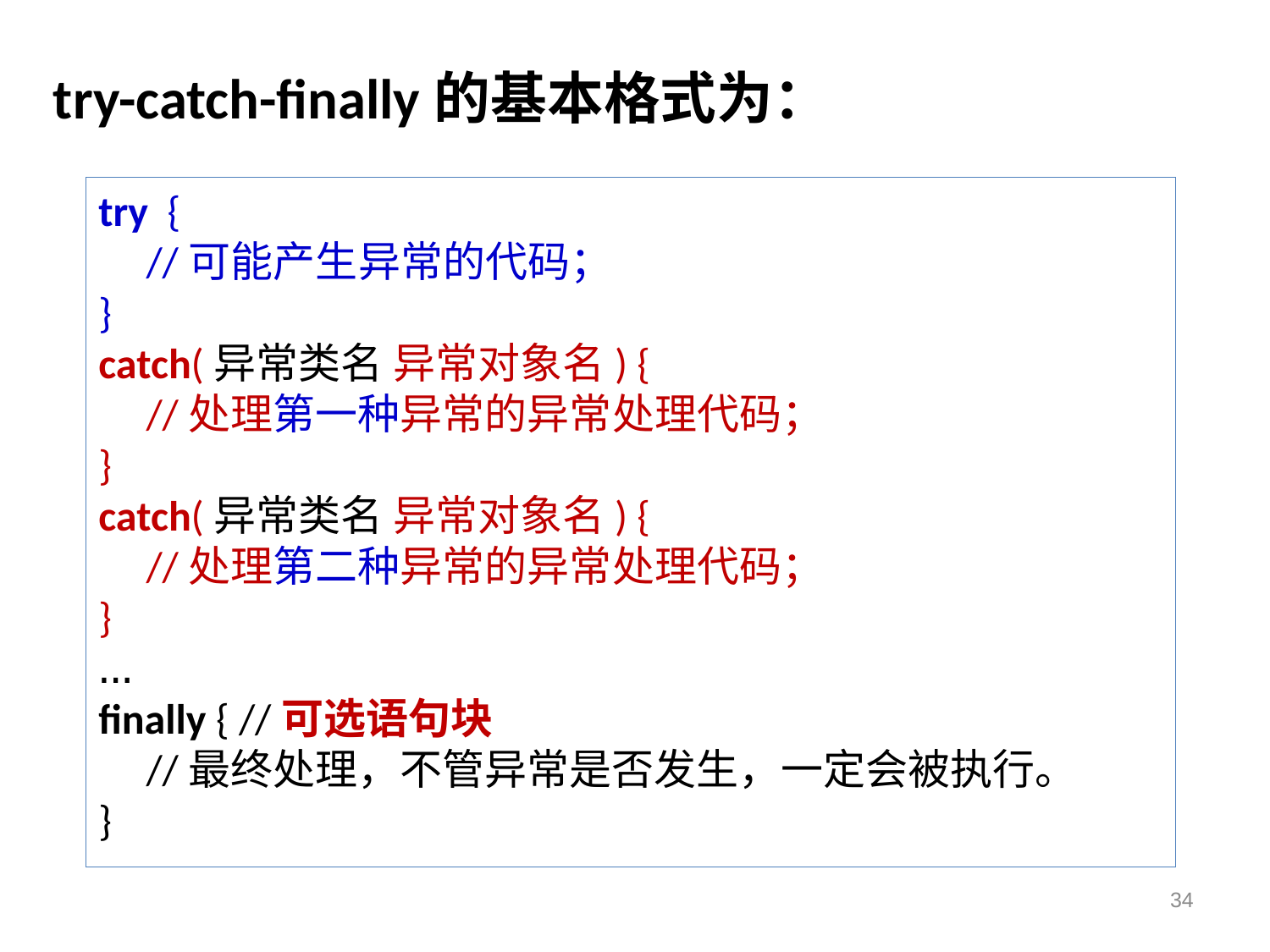

try-catch-finally的基本格式为：
try  {
 	//可能产生异常的代码；
}
catch(异常类名 异常对象名) {
	//处理第一种异常的异常处理代码；
}
catch(异常类名 异常对象名) {
   	//处理第二种异常的异常处理代码；
}
…
finally { //可选语句块
   	//最终处理，不管异常是否发生，一定会被执行。
}
34